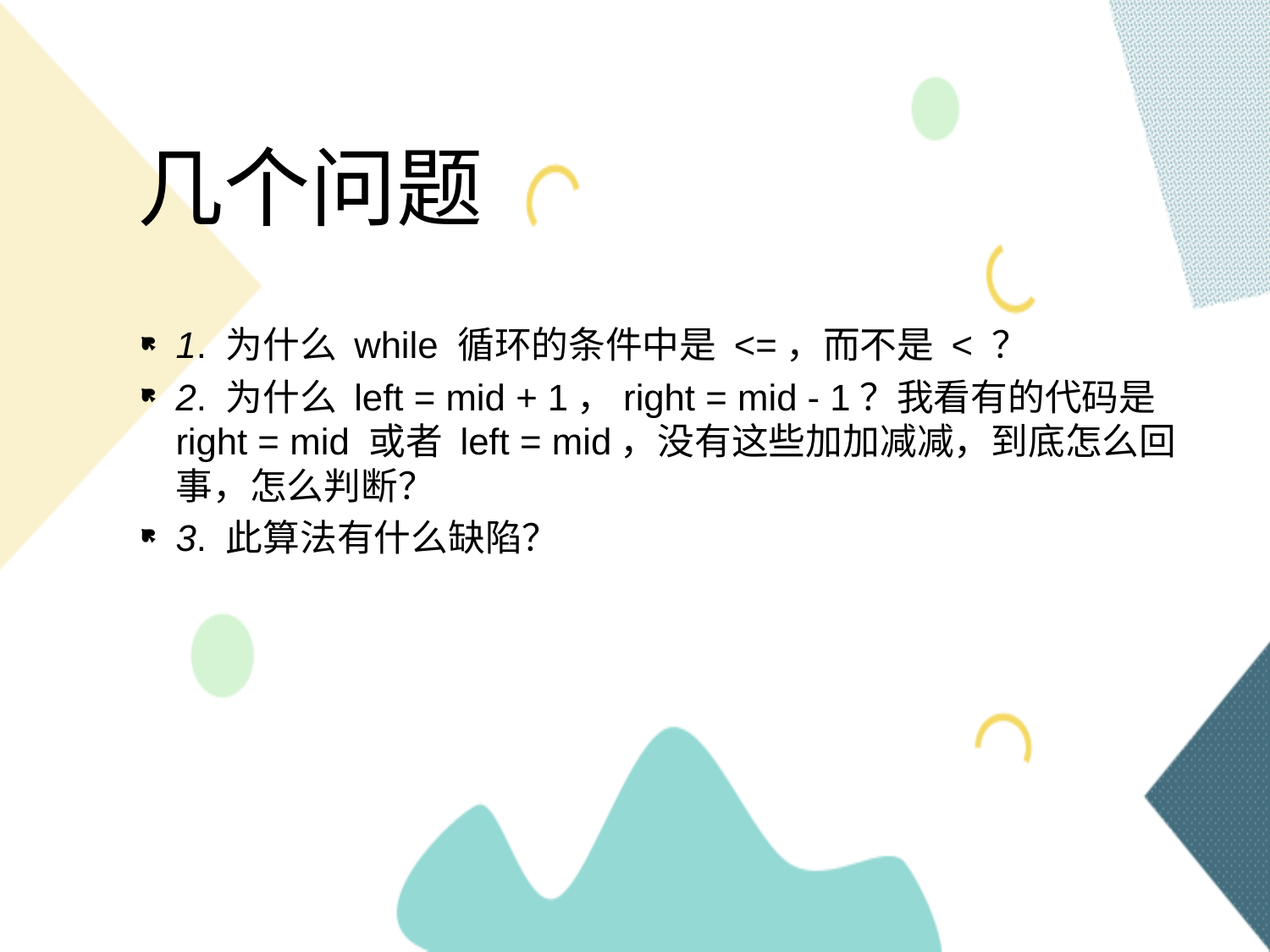

# 几个问题
1. 为什么 while 循环的条件中是 <=，而不是 < ？
2. 为什么 left = mid + 1，right = mid - 1？我看有的代码是 right = mid 或者 left = mid，没有这些加加减减，到底怎么回事，怎么判断？
3. 此算法有什么缺陷？